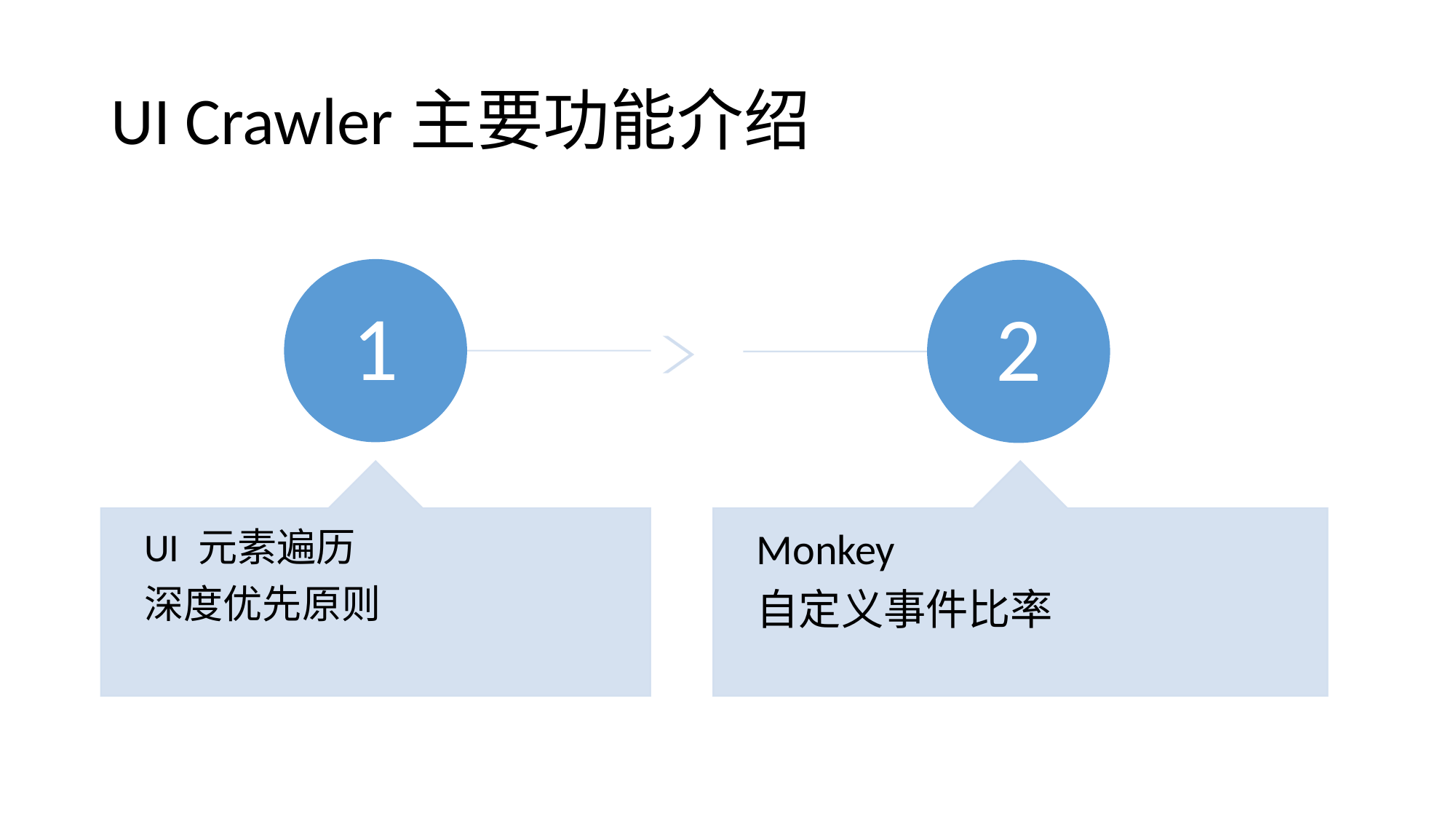

# UI Crawler主要功能介绍
1
UI 元素遍历
深度优先原则
2
Monkey
自定义事件比率